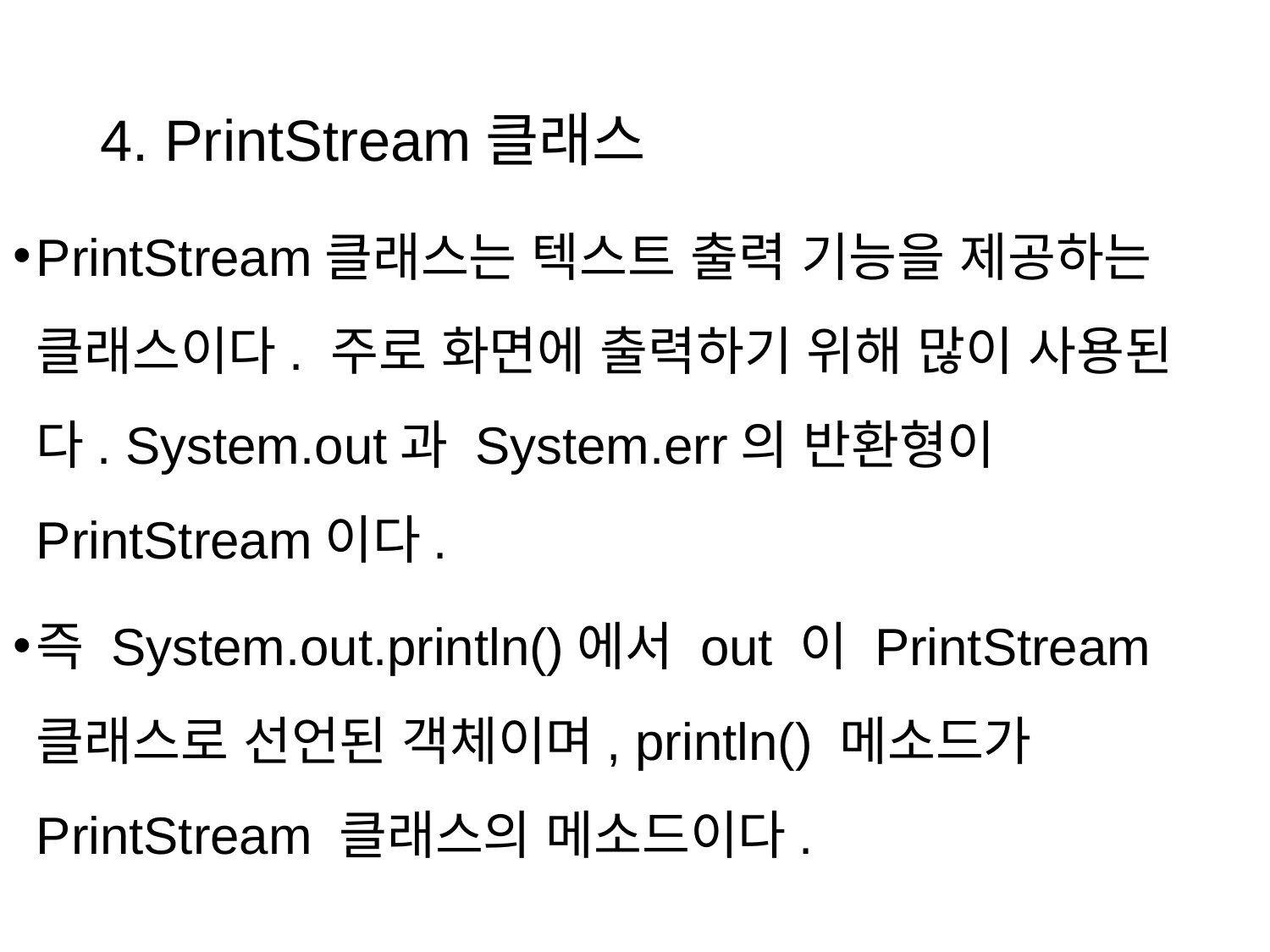

# 4. PrintStream클래스
PrintStream클래스는 텍스트 출력 기능을 제공하는 클래스이다. 주로 화면에 출력하기 위해 많이 사용된다. System.out과 System.err의 반환형이 PrintStream이다.
즉 System.out.println()에서 out 이 PrintStream 클래스로 선언된 객체이며, println() 메소드가 PrintStream 클래스의 메소드이다.